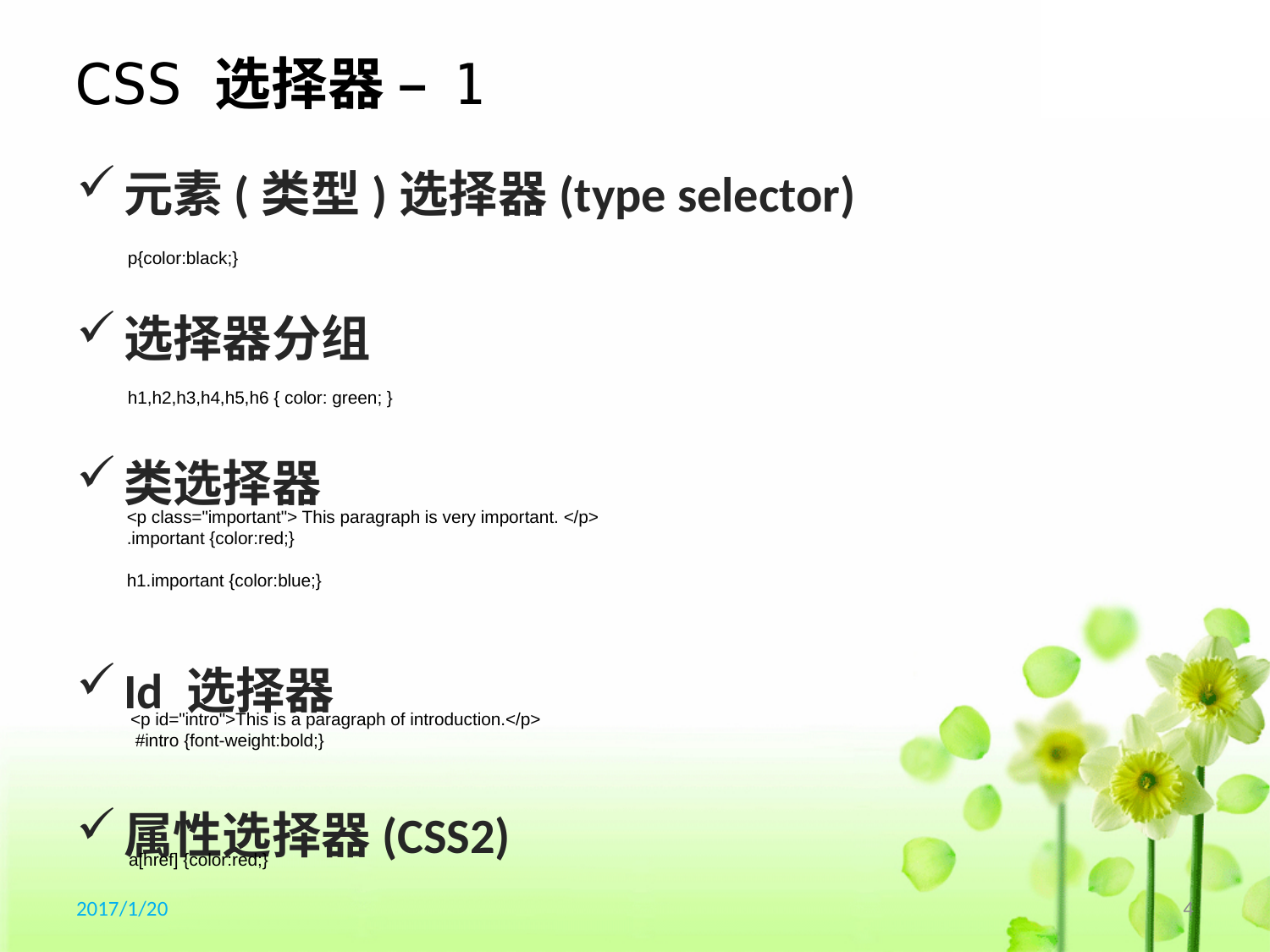

# CSS 选择器 – 1
元素(类型)选择器(type selector)

选择器分组

类选择器

Id 选择器

属性选择器(CSS2)

p{color:black;}
h1,h2,h3,h4,h5,h6 { color: green; }
<p class="important"> This paragraph is very important. </p>
.important {color:red;}

h1.important {color:blue;}
<p id="intro">This is a paragraph of introduction.</p>
 #intro {font-weight:bold;}
a[href] {color:red;}
2017/1/20
4